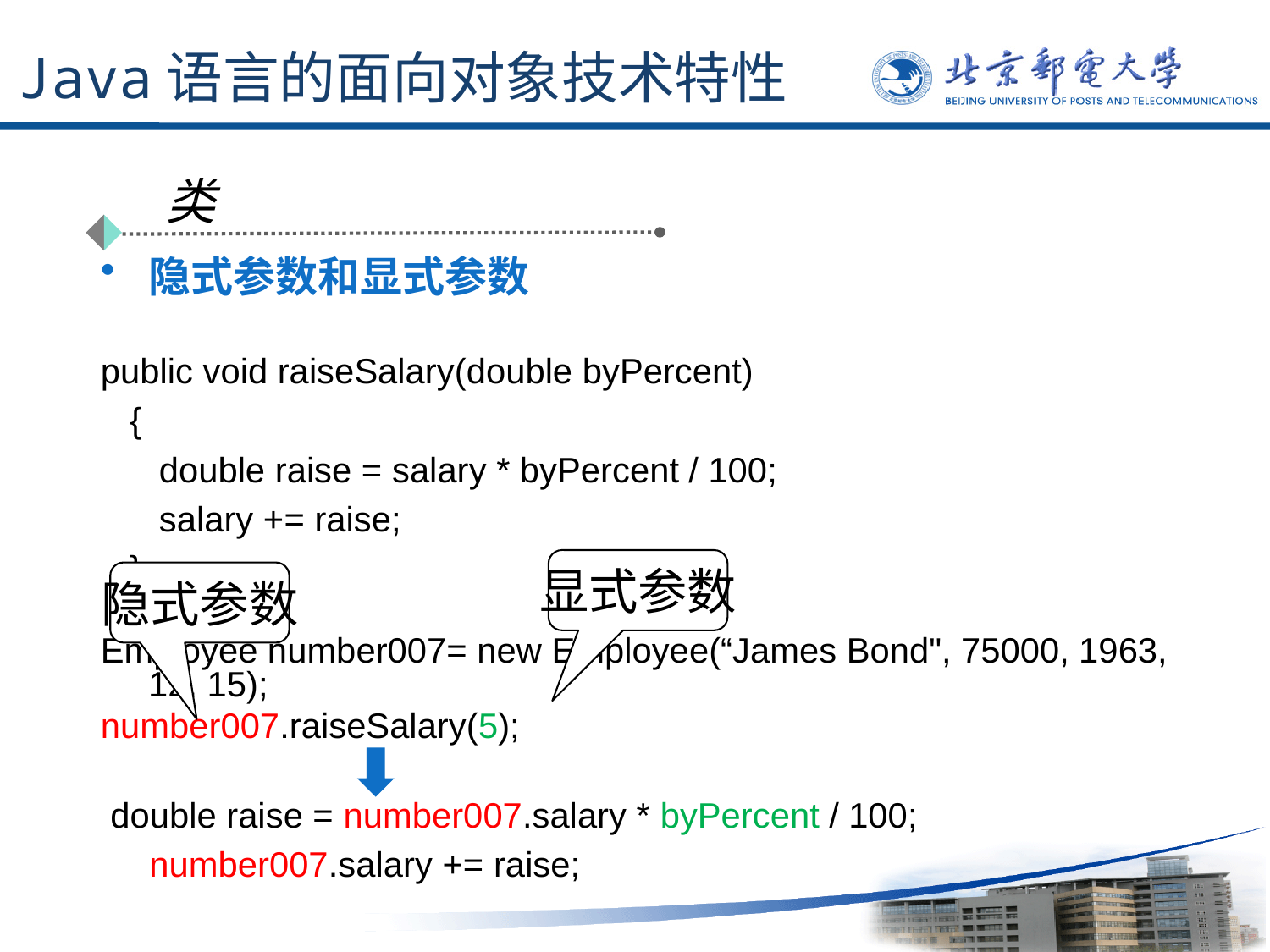

# Java语言的面向对象技术特性

类

隐式参数和显式参数

public void raiseSalary(double byPercent)
   {
      double raise = salary * byPercent / 100;
      salary += raise;
   }

Employee number007= new Employee(“James Bond", 75000, 1963, 12, 15);
number007.raiseSalary(5);

 double raise = number007.salary * byPercent / 100;
     number007.salary += raise;

显式参数
隐式参数